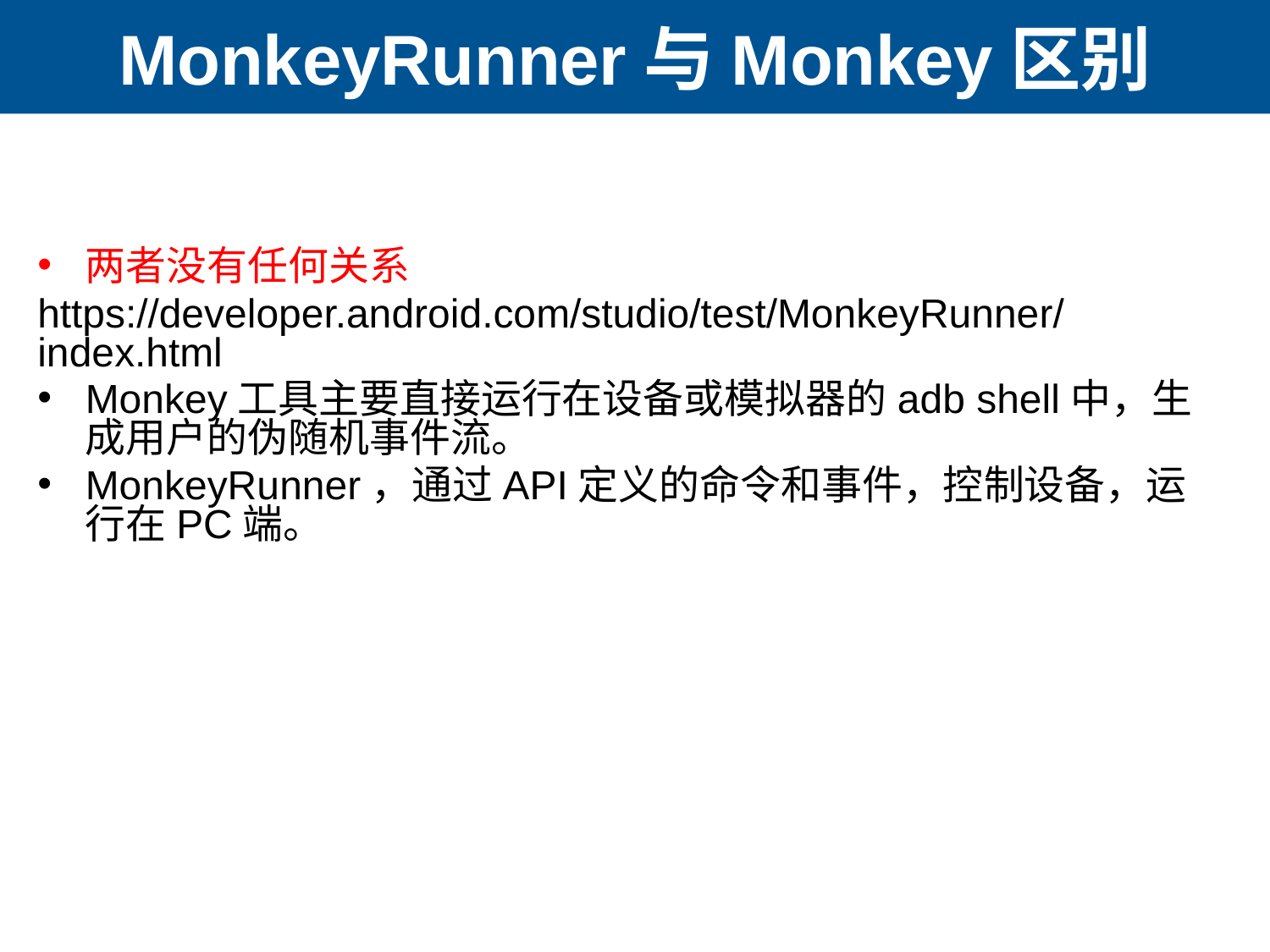

# MonkeyRunner与Monkey区别

两者没有任何关系
https://developer.android.com/studio/test/MonkeyRunner/index.html
Monkey工具主要直接运行在设备或模拟器的adb shell中，生成用户的伪随机事件流。
MonkeyRunner，通过API定义的命令和事件，控制设备，运行在PC端。